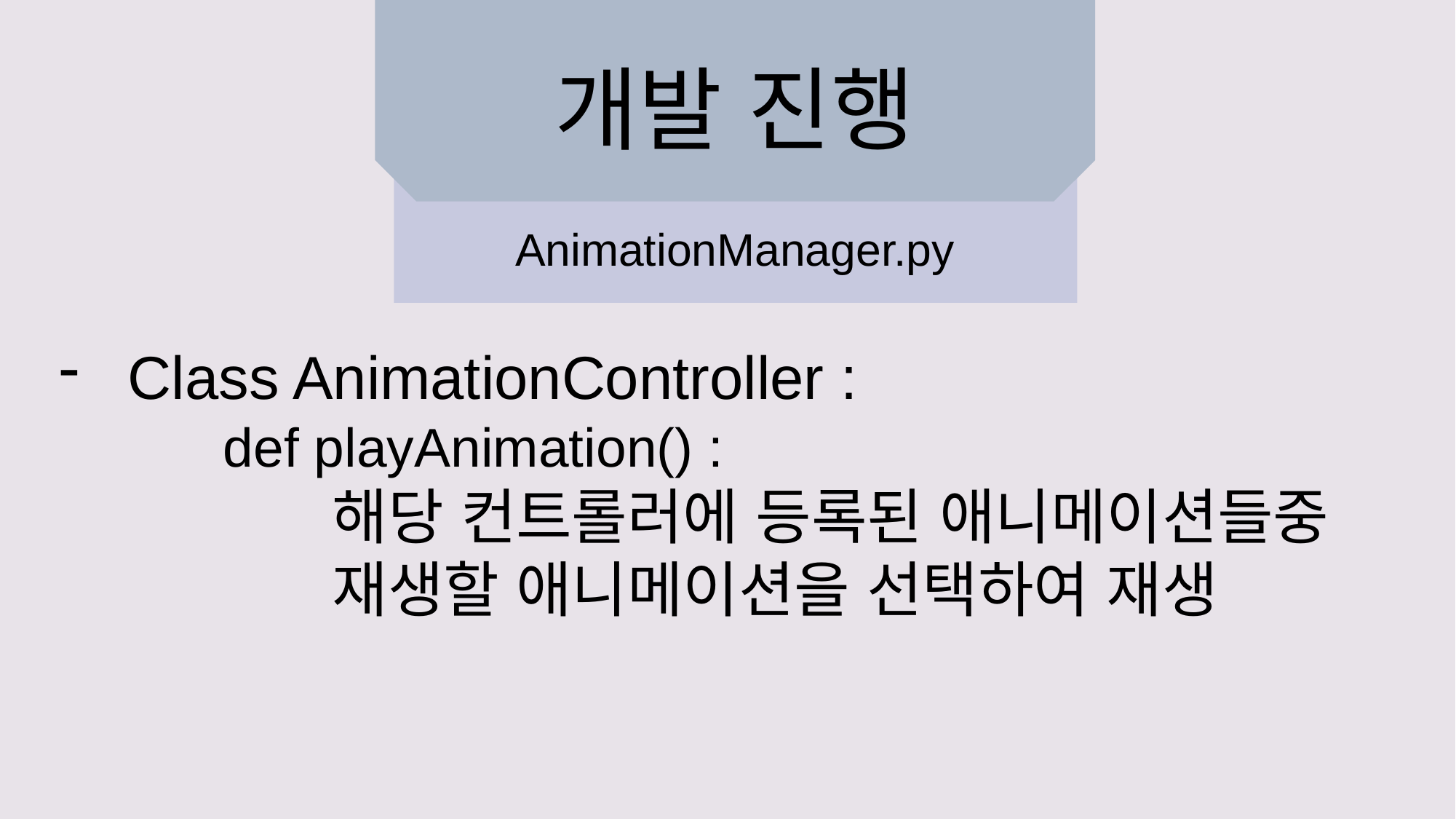

# 개발 진행

AnimationManager.py
Class AnimationController :
	def playAnimation() :
		해당 컨트롤러에 등록된 애니메이션들중
		재생할 애니메이션을 선택하여 재생